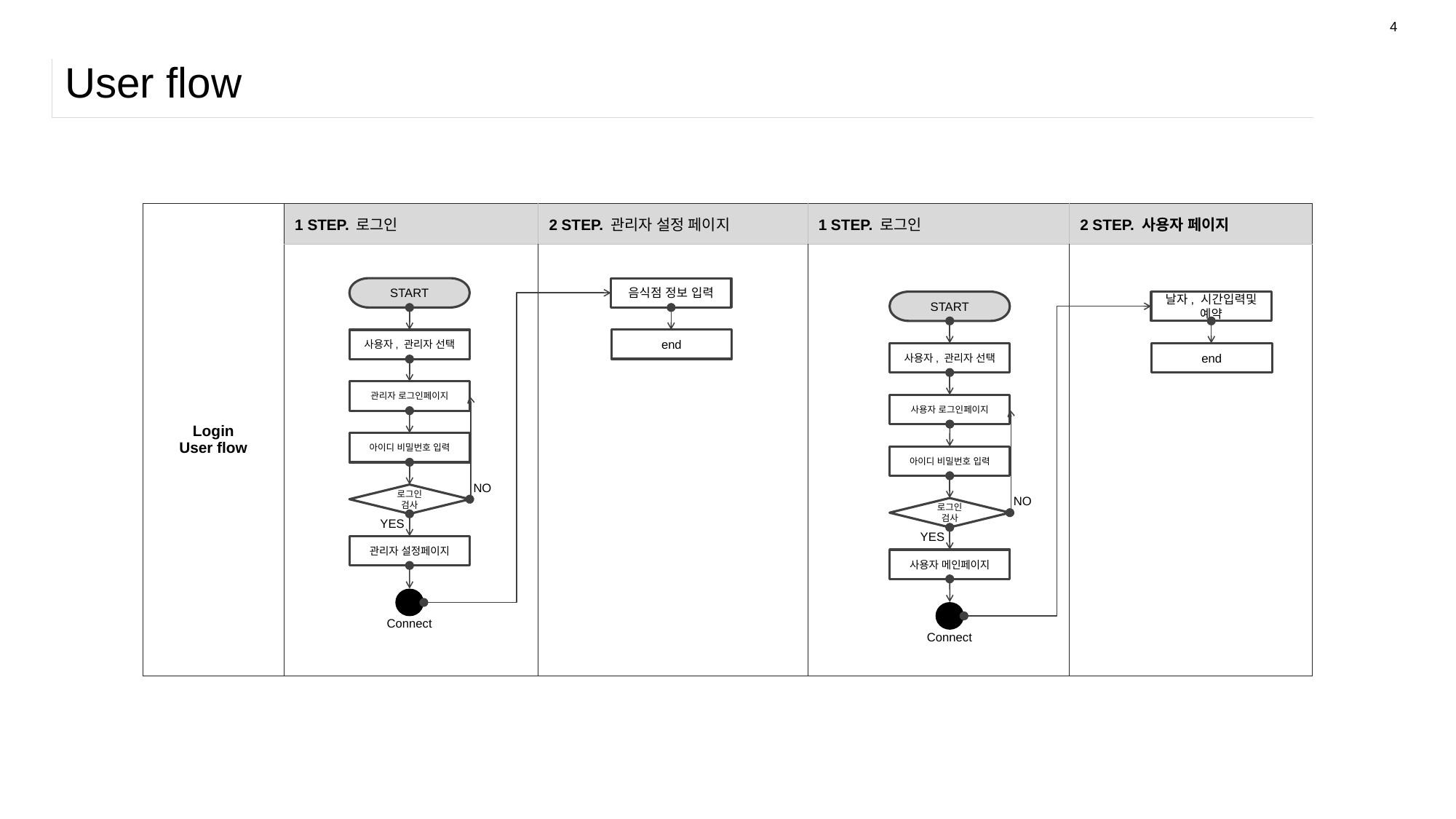

4
# User flow
| Login User flow | 1 STEP. 로그인 | 2 STEP. 관리자 설정 페이지 | 1 STEP. 로그인 | 2 STEP. 사용자 페이지 |
| --- | --- | --- | --- | --- |
|  |  |  |  |  |
START
음식점 정보 입력
START
날자, 시간입력및 예약
end
사용자, 관리자 선택
end
사용자, 관리자 선택
관리자 로그인페이지
사용자 로그인페이지
아이디 비밀번호 입력
아이디 비밀번호 입력
NO
로그인 검사
NO
로그인 검사
YES
YES
관리자 설정페이지
사용자 메인페이지

Connect
Connect